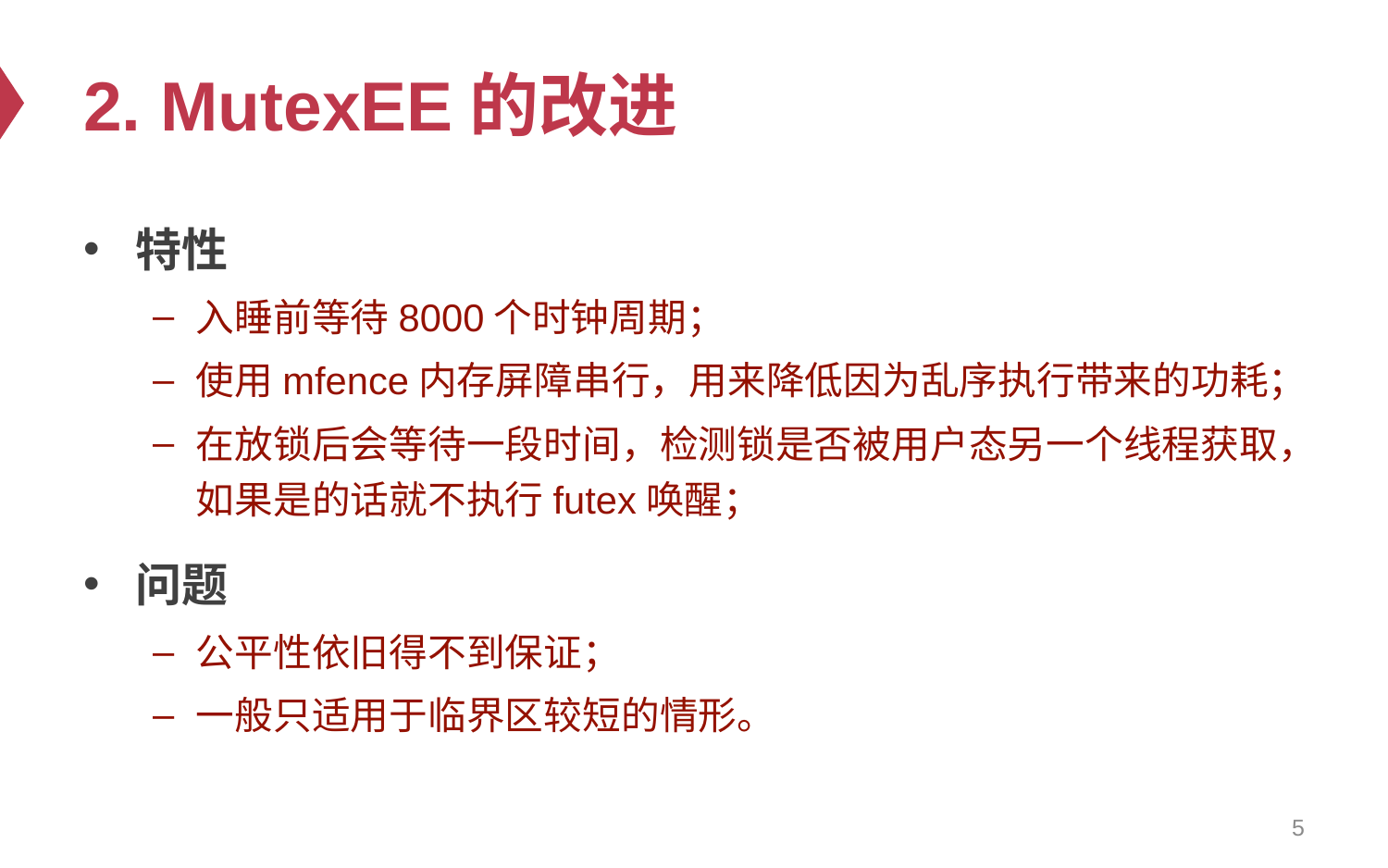

# 2. MutexEE的改进
特性
入睡前等待8000个时钟周期；
使用mfence内存屏障串行，用来降低因为乱序执行带来的功耗；
在放锁后会等待一段时间，检测锁是否被用户态另一个线程获取，如果是的话就不执行futex唤醒；
问题
公平性依旧得不到保证；
一般只适用于临界区较短的情形。
5